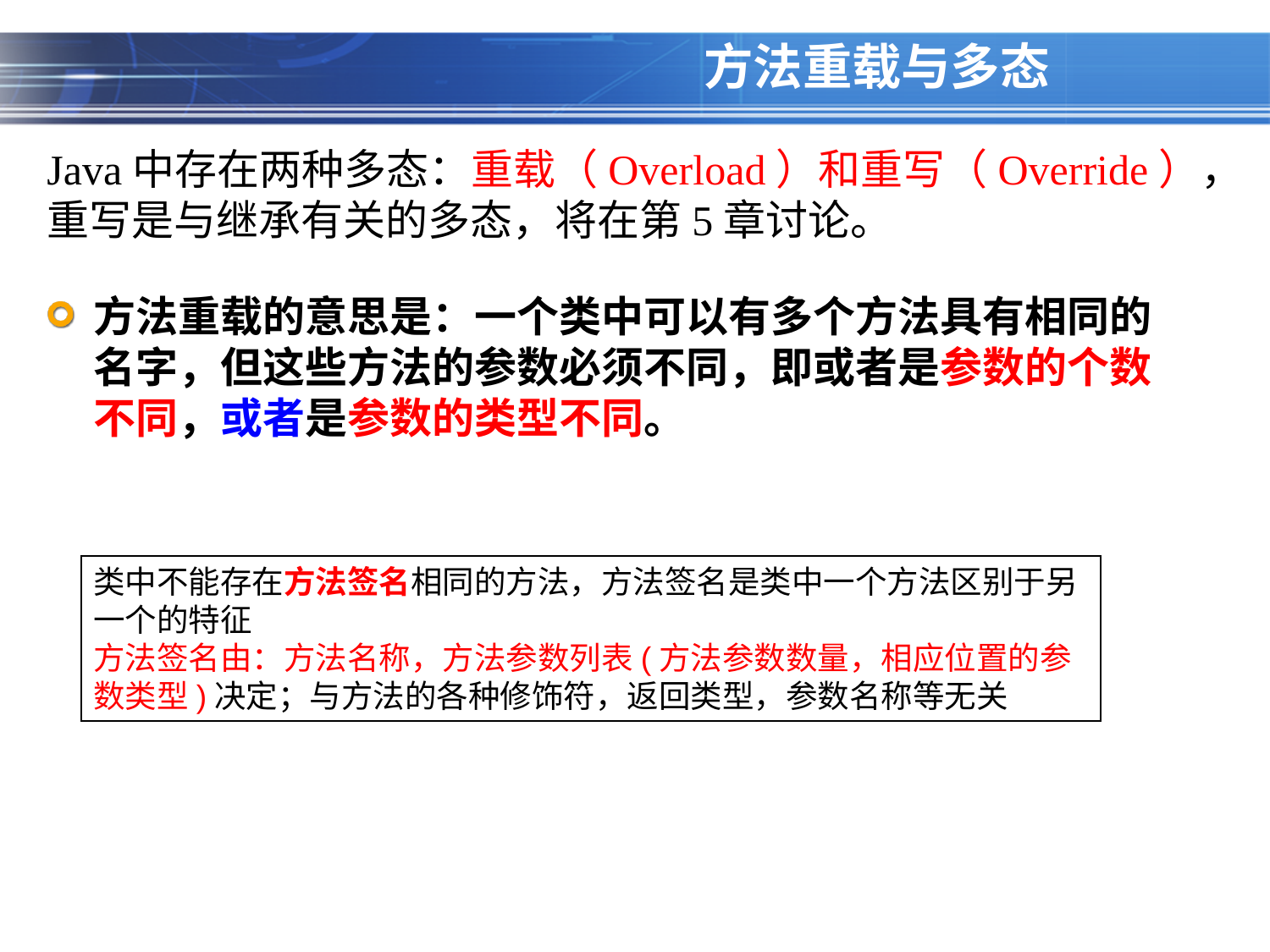

# 方法重载与多态
Java中存在两种多态：重载（Overload）和重写（Override），重写是与继承有关的多态，将在第5章讨论。
方法重载的意思是：一个类中可以有多个方法具有相同的名字，但这些方法的参数必须不同，即或者是参数的个数不同，或者是参数的类型不同。

类中不能存在方法签名相同的方法，方法签名是类中一个方法区别于另一个的特征
方法签名由：方法名称，方法参数列表(方法参数数量，相应位置的参数类型)决定；与方法的各种修饰符，返回类型，参数名称等无关